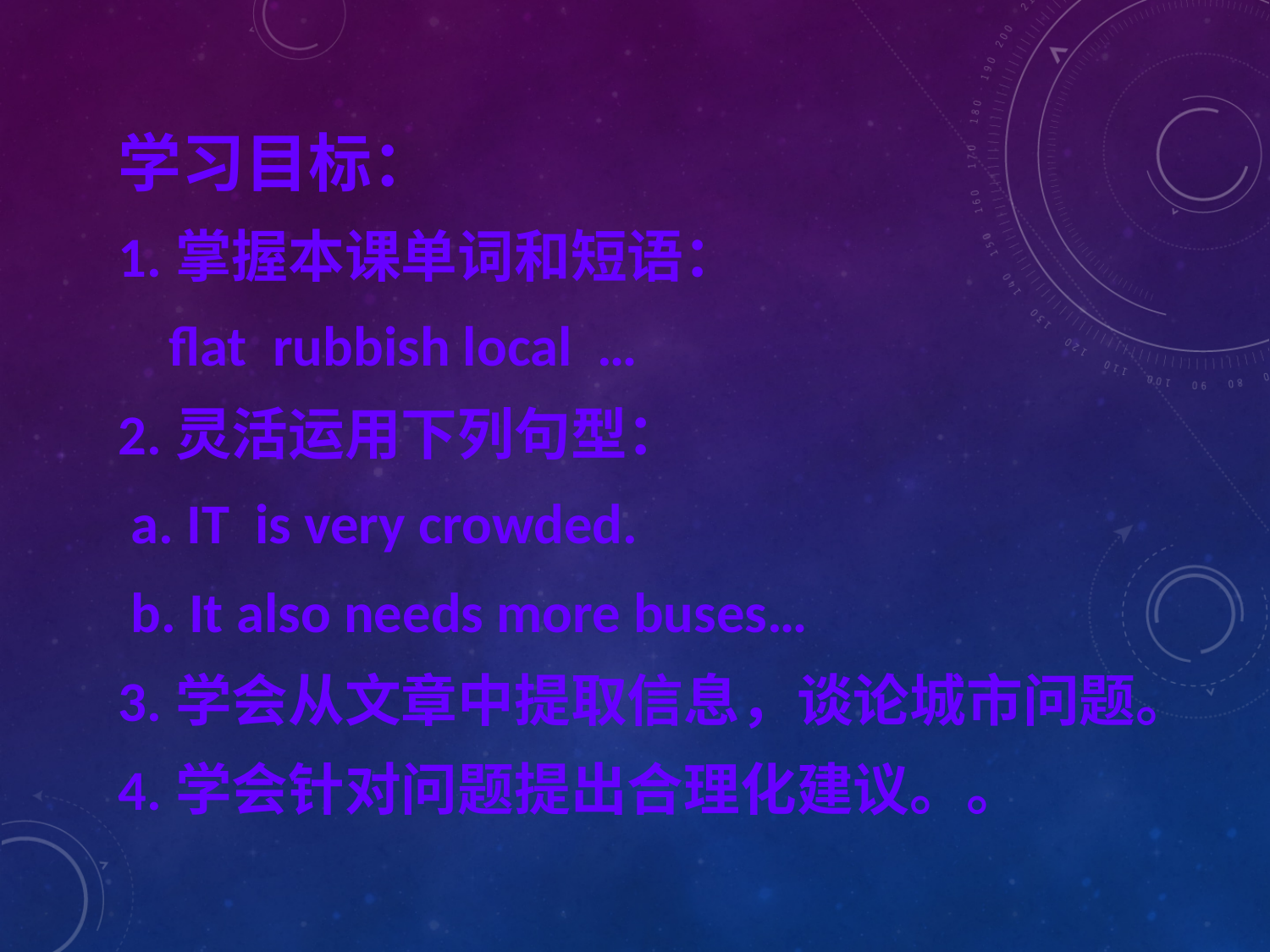

学习目标：
1.掌握本课单词和短语：
    flat  rubbish local  …
2.灵活运用下列句型：
 a. IT  is very crowded.
 b. It also needs more buses…
3.学会从文章中提取信息，谈论城市问题。
4.学会针对问题提出合理化建议。。